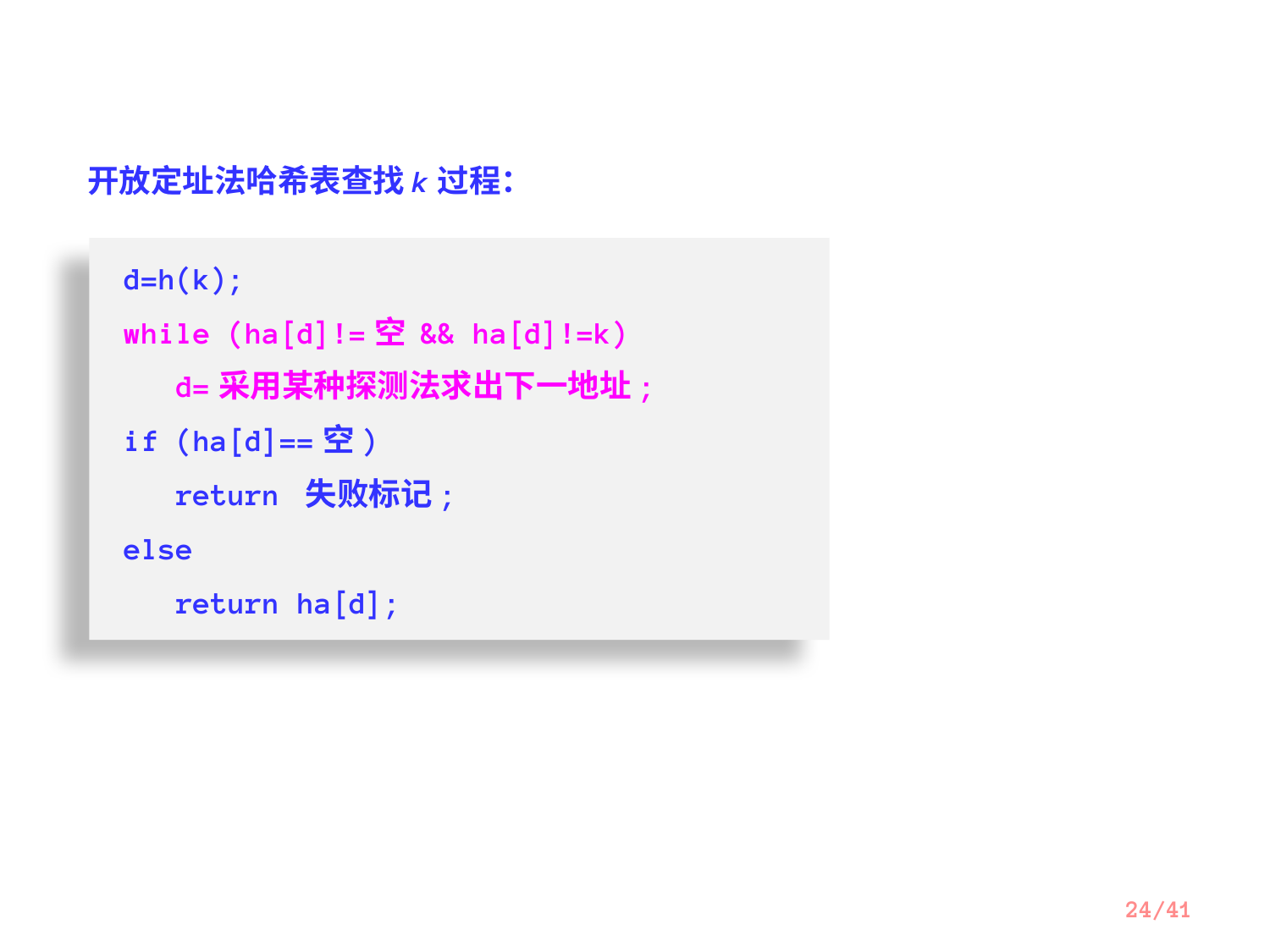

开放定址法哈希表查找k过程：
d=h(k);
while (ha[d]!=空 && ha[d]!=k)
   d=采用某种探测法求出下一地址;
if (ha[d]==空)
   return 失败标记;
else
   return ha[d];
24/41